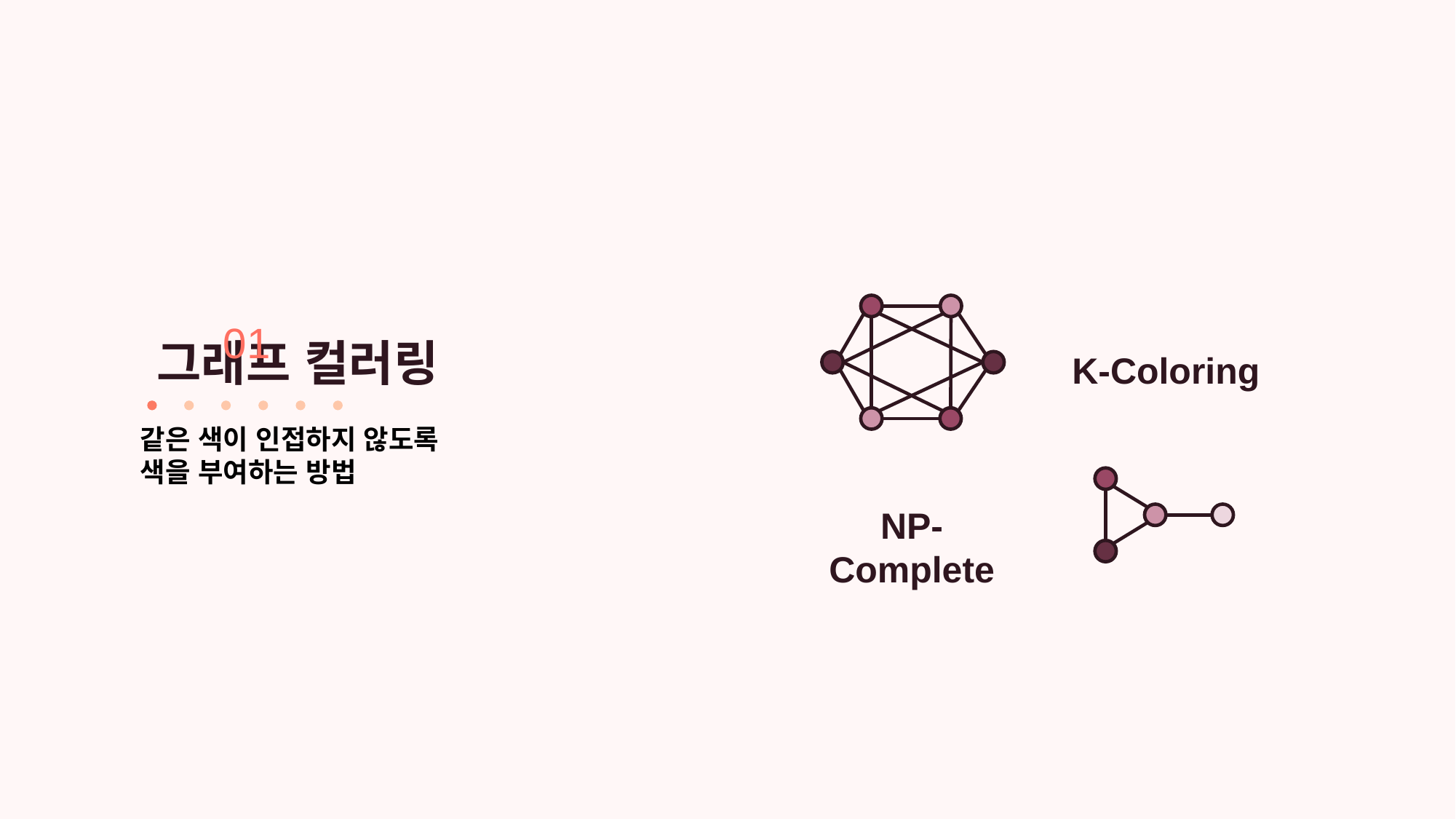

01
그래프 컬러링
K-Coloring

같은 색이 인접하지 않도록
색을 부여하는 방법

NP-Complete